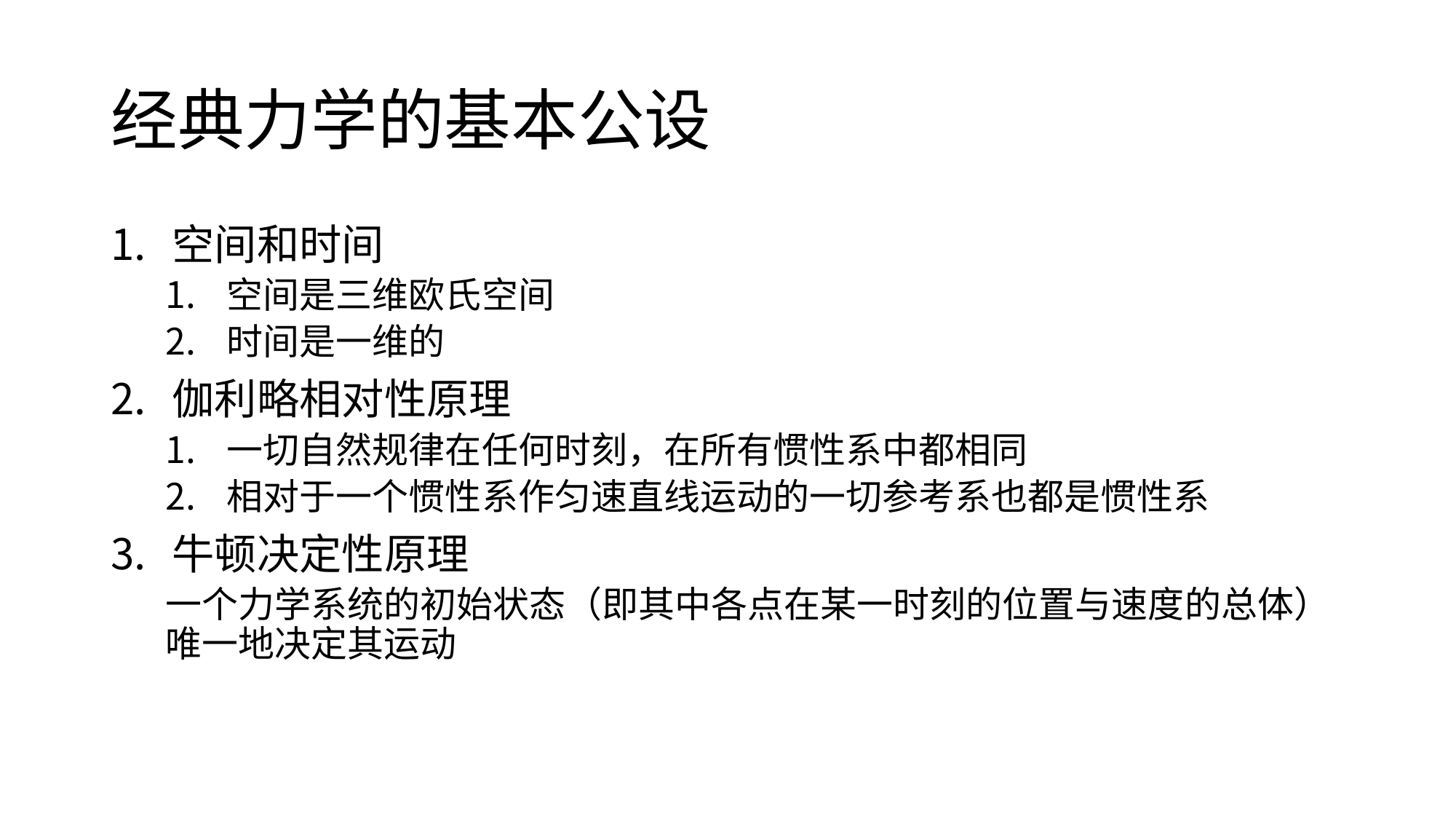

# 经典力学的基本公设
空间和时间
空间是三维欧氏空间
时间是一维的
伽利略相对性原理
一切自然规律在任何时刻，在所有惯性系中都相同
相对于一个惯性系作匀速直线运动的一切参考系也都是惯性系
牛顿决定性原理
一个力学系统的初始状态（即其中各点在某一时刻的位置与速度的总体）唯一地决定其运动